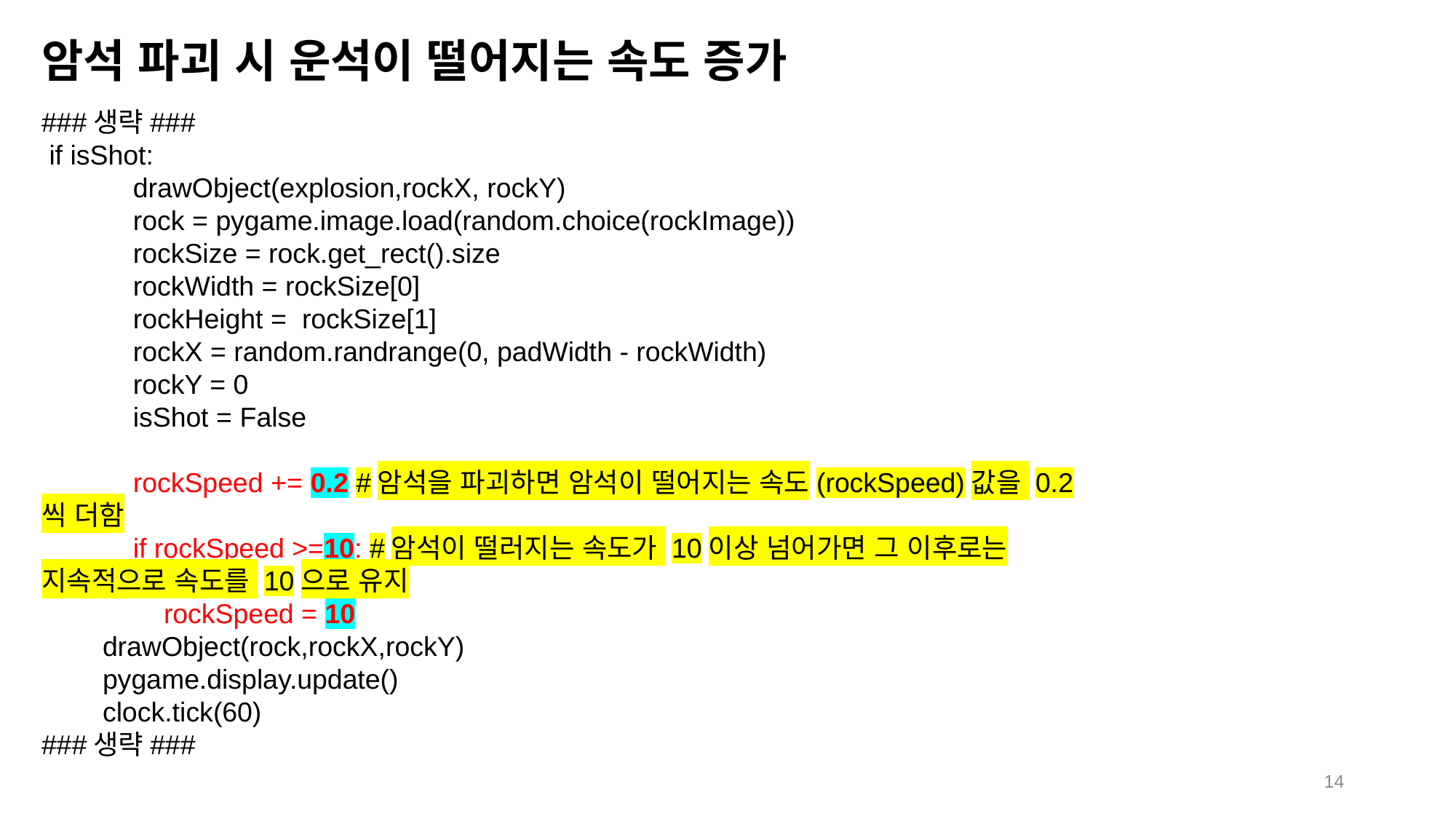

암석 파괴 시 운석이 떨어지는 속도 증가
###생략###
 if isShot:
            drawObject(explosion,rockX, rockY)
            rock = pygame.image.load(random.choice(rockImage))
            rockSize = rock.get_rect().size
            rockWidth = rockSize[0]
            rockHeight =  rockSize[1]
            rockX = random.randrange(0, padWidth - rockWidth)
            rockY = 0
            isShot = False

            rockSpeed += 0.2 #암석을 파괴하면 암석이 떨어지는 속도(rockSpeed)값을 0.2 씩 더함
            if rockSpeed >=10: #암석이 떨러지는 속도가 10이상 넘어가면 그 이후로는 지속적으로 속도를 10으로 유지
                rockSpeed = 10
        drawObject(rock,rockX,rockY)
        pygame.display.update()
        clock.tick(60)
###생략###

14